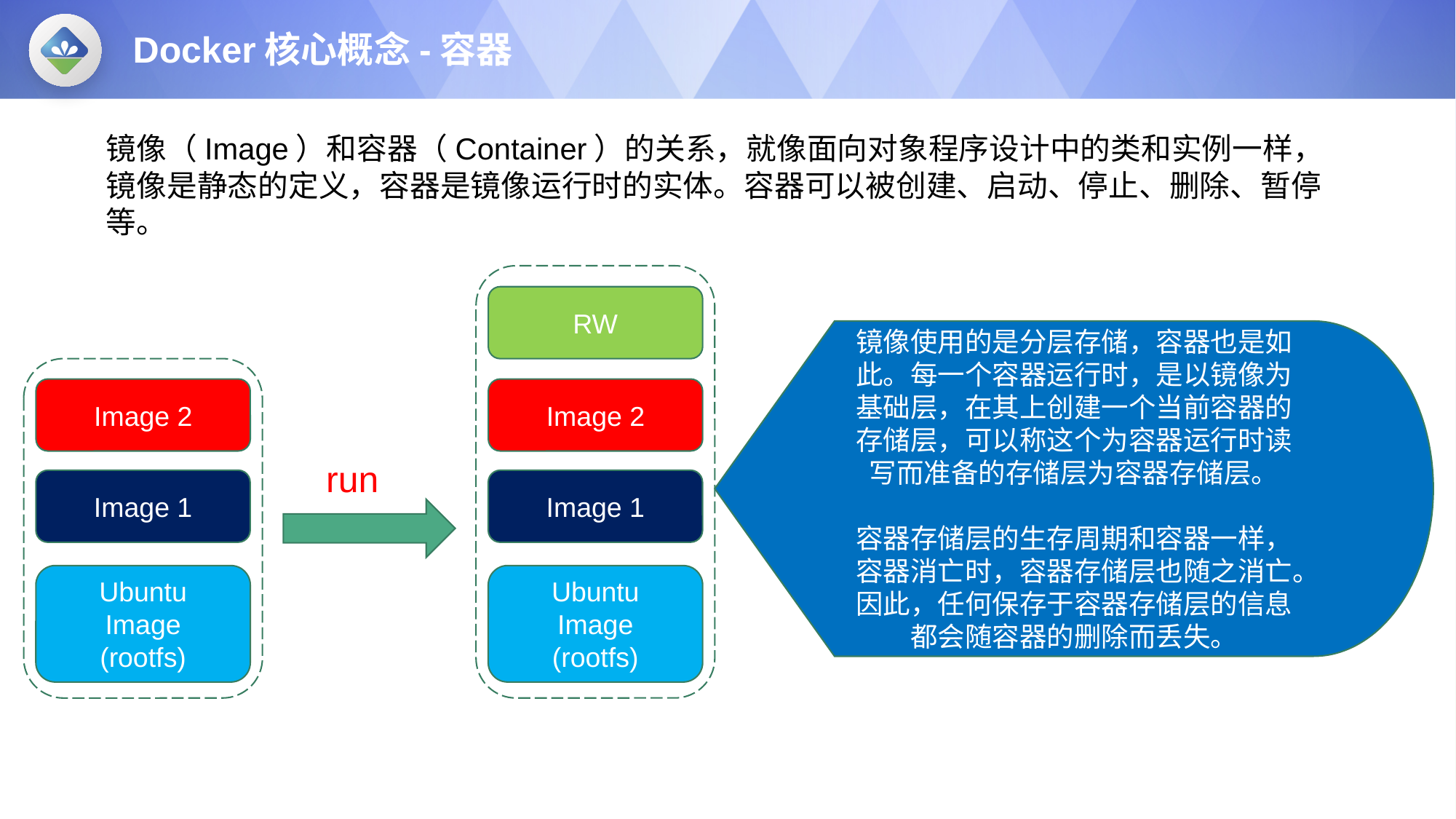

Docker核心概念-容器
镜像（Image）和容器（Container）的关系，就像面向对象程序设计中的类和实例一样，镜像是静态的定义，容器是镜像运行时的实体。容器可以被创建、启动、停止、删除、暂停等。

RW
镜像使用的是分层存储，容器也是如此。每一个容器运行时，是以镜像为基础层，在其上创建一个当前容器的存储层，可以称这个为容器运行时读写而准备的存储层为容器存储层。

容器存储层的生存周期和容器一样，容器消亡时，容器存储层也随之消亡。因此，任何保存于容器存储层的信息都会随容器的删除而丢失。

Image 2
Image 2
run
Image 1
Image 1

Ubuntu
Image
(rootfs)
Ubuntu
Image
(rootfs)